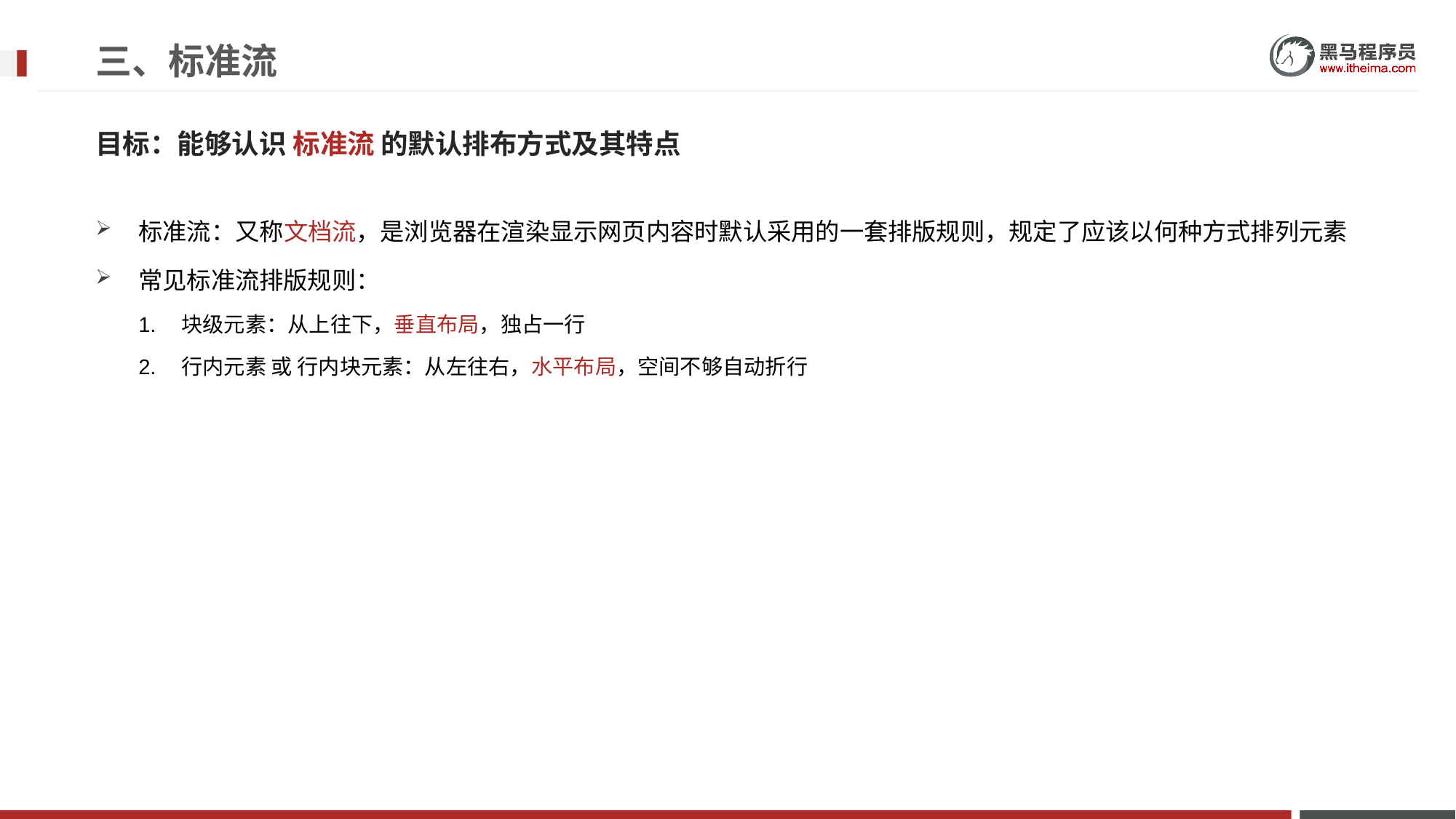

# 三、标准流
目标：能够认识 标准流 的默认排布方式及其特点
标准流：又称文档流，是浏览器在渲染显示网页内容时默认采用的一套排版规则，规定了应该以何种方式排列元素
常见标准流排版规则：
块级元素：从上往下，垂直布局，独占一行
行内元素 或 行内块元素：从左往右，水平布局，空间不够自动折行